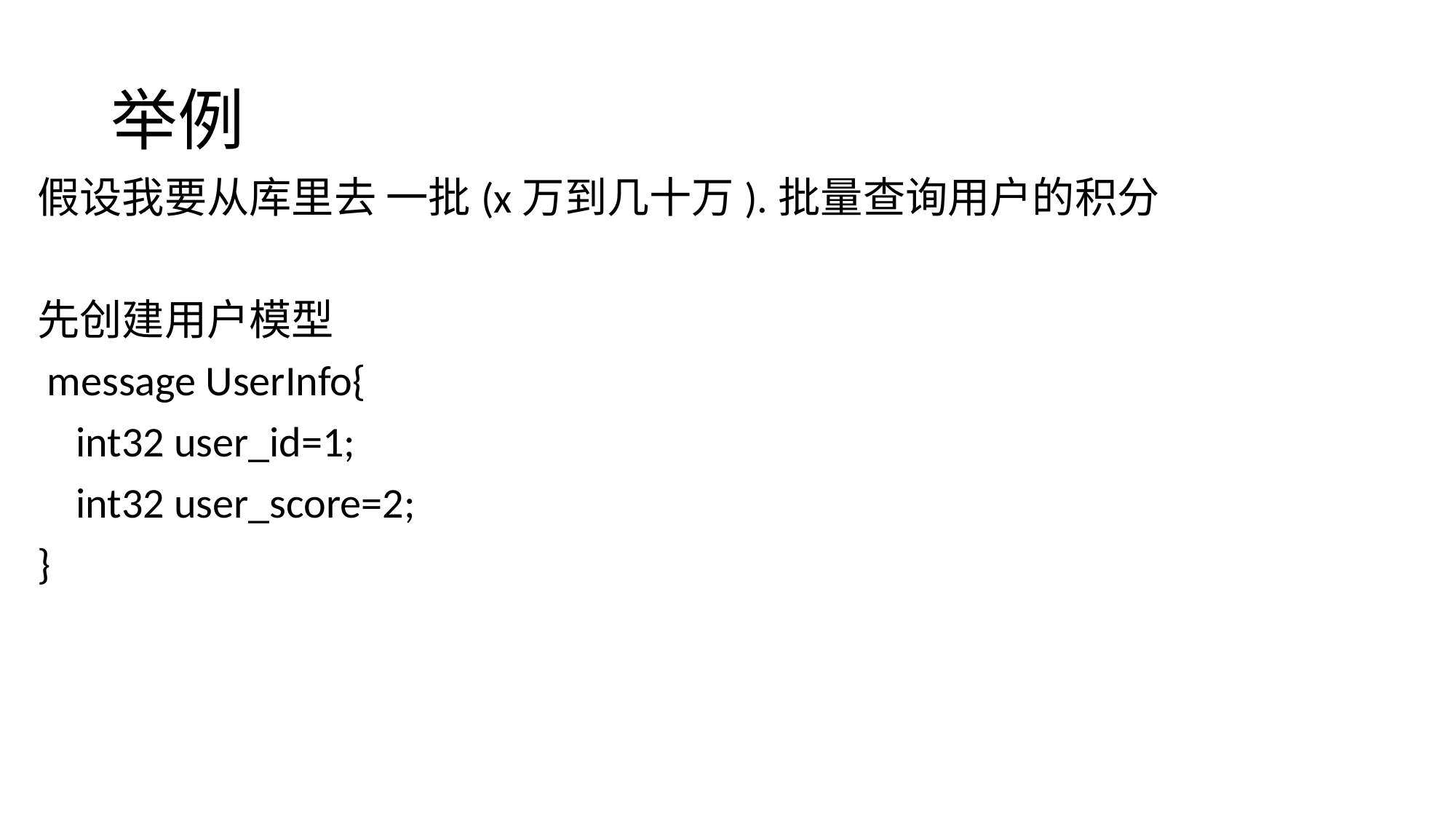

# 举例
假设我要从库里去 一批(x万到几十万).批量查询用户的积分

先创建用户模型
 message UserInfo{
    int32 user_id=1;
    int32 user_score=2;
}